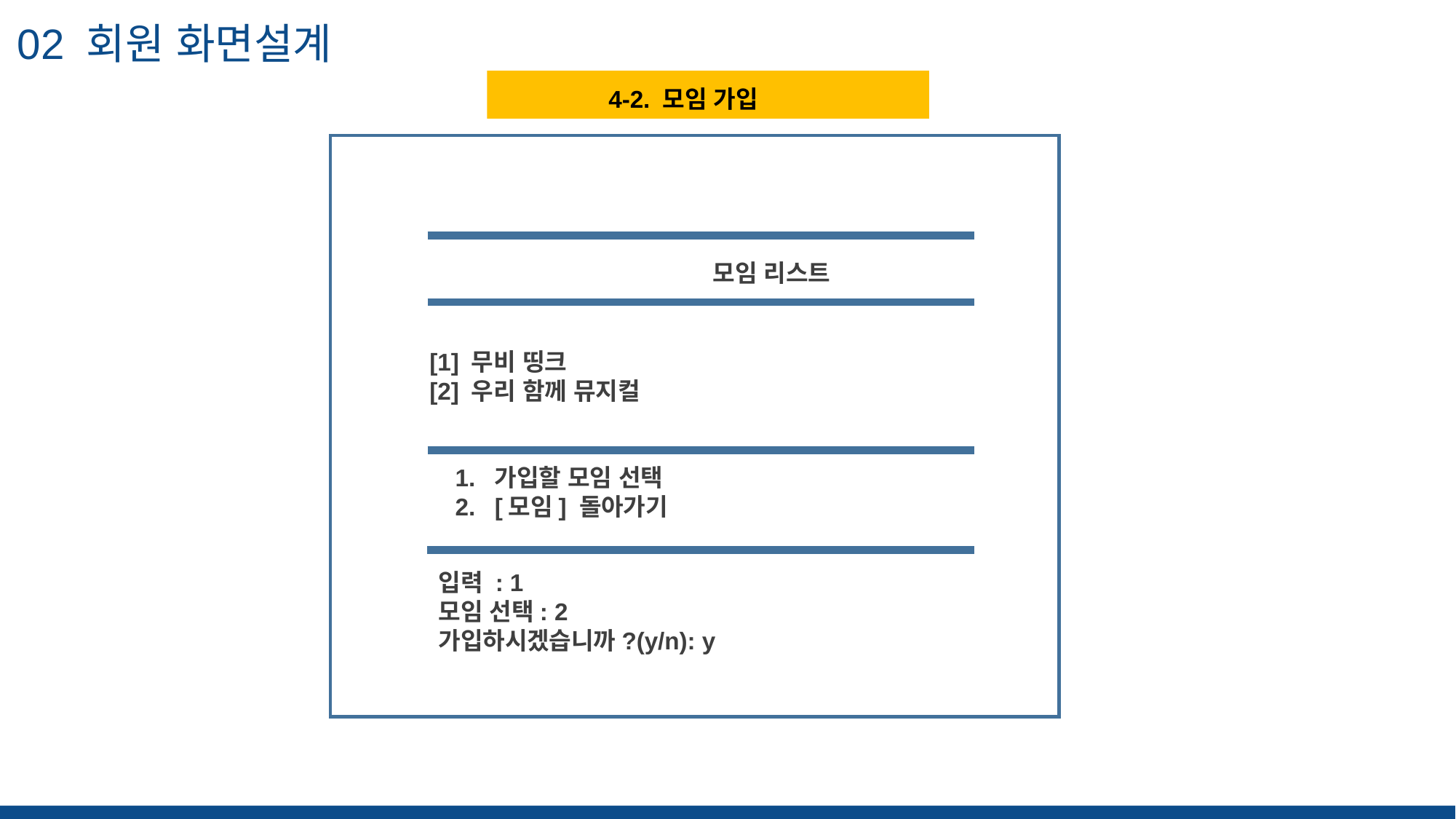

02 회원 화면설계

 4-2. 모임 가입
“ 해당 슬라이드의 핵심 을 적어주세요 ”

		모임 리스트
[1] 무비 띵크
[2] 우리 함께 뮤지컬
가입할 모임 선택
[모임] 돌아가기
입력 : 1
모임 선택: 2
가입하시겠습니까?(y/n): y